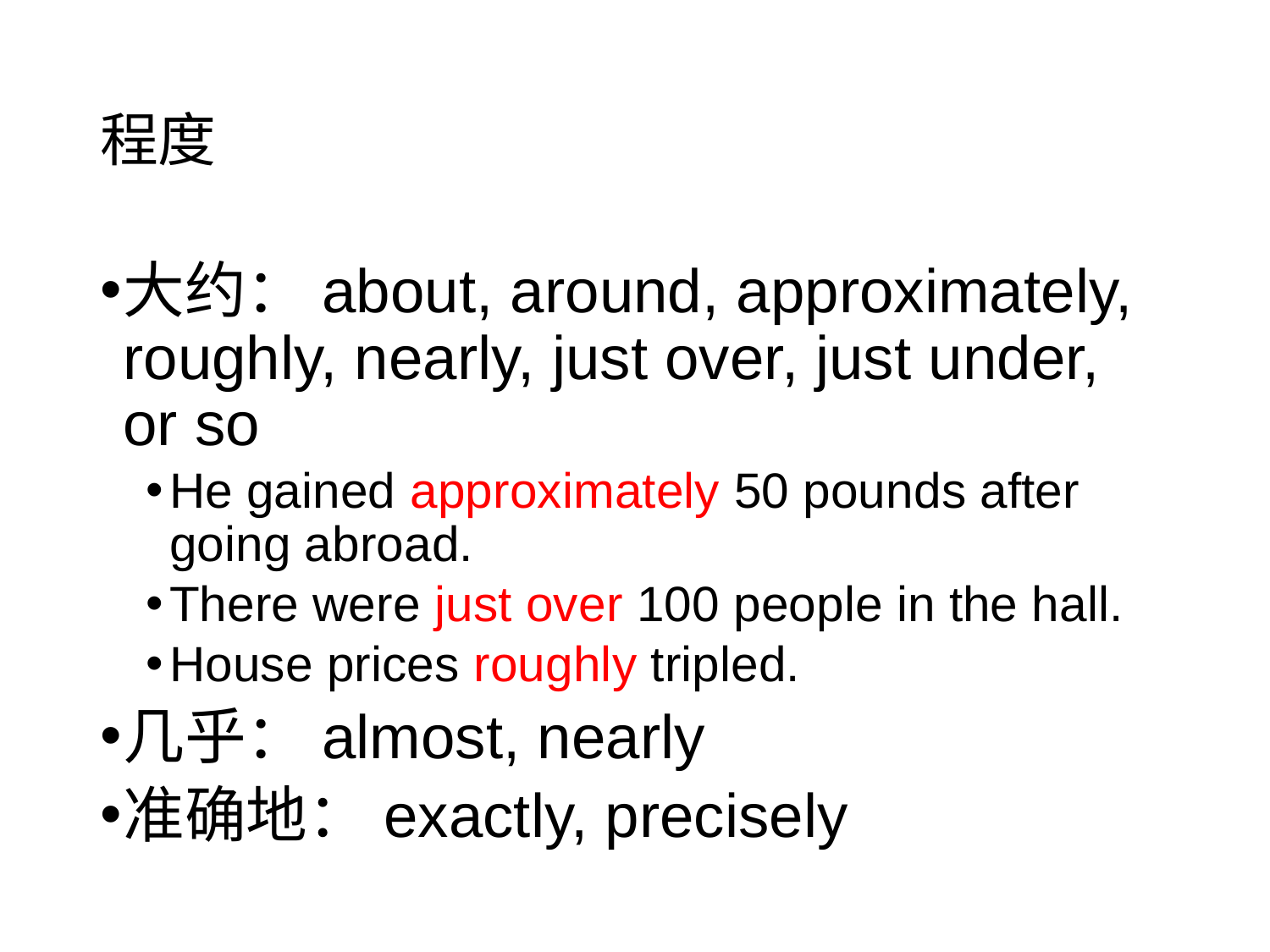

# 程度
大约：about, around, approximately, roughly, nearly, just over, just under, or so
He gained approximately 50 pounds after going abroad.
There were just over 100 people in the hall.
House prices roughly tripled.
几乎：almost, nearly
准确地：exactly, precisely